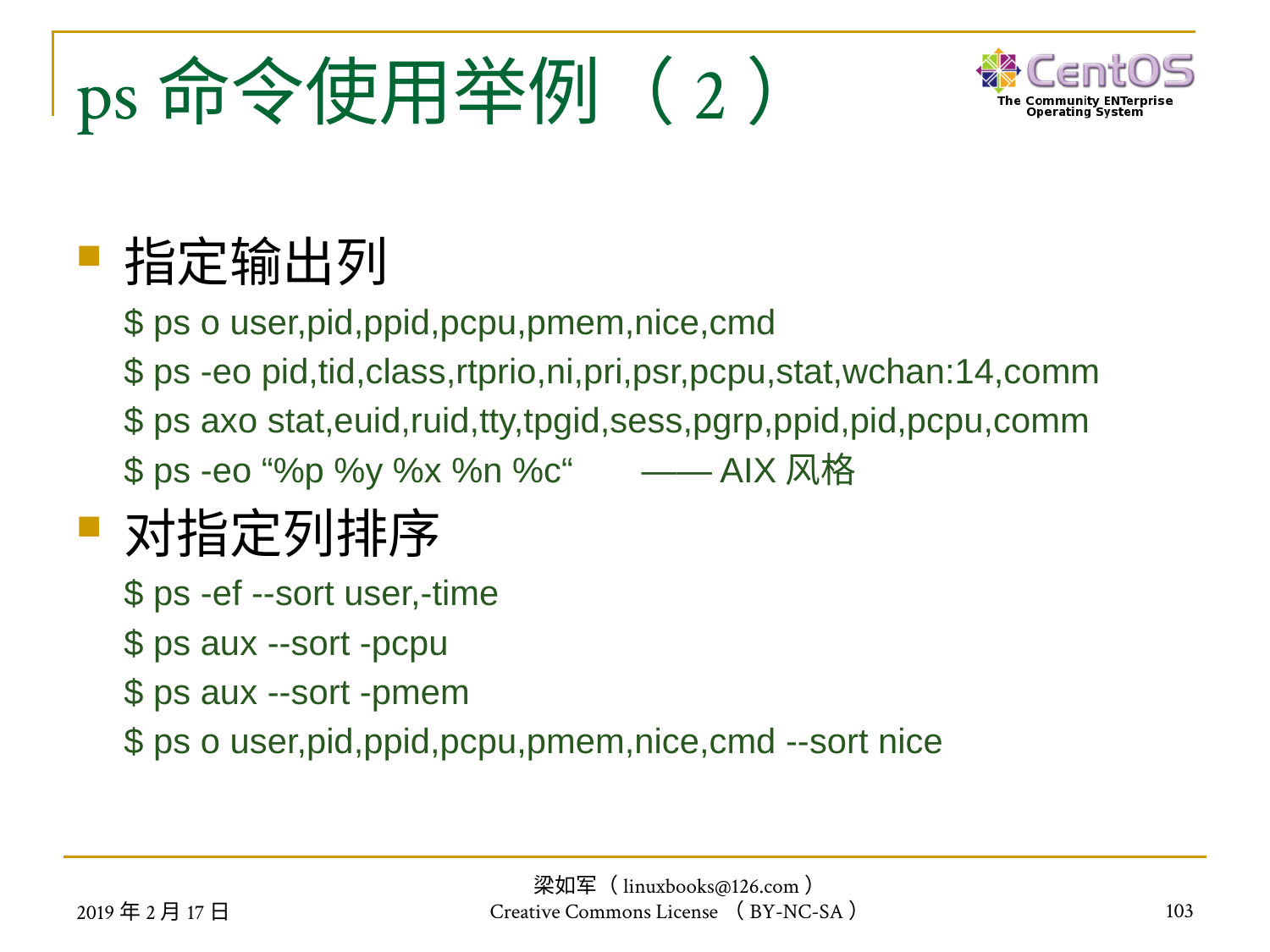

# ps命令使用举例（2）
指定输出列
$ ps o user,pid,ppid,pcpu,pmem,nice,cmd
$ ps -eo pid,tid,class,rtprio,ni,pri,psr,pcpu,stat,wchan:14,comm
$ ps axo stat,euid,ruid,tty,tpgid,sess,pgrp,ppid,pid,pcpu,comm
$ ps -eo “%p %y %x %n %c“       —— AIX风格
对指定列排序
$ ps -ef --sort user,-time
$ ps aux --sort -pcpu
$ ps aux --sort -pmem
$ ps o user,pid,ppid,pcpu,pmem,nice,cmd --sort nice

梁如军（linuxbooks@126.com）
Creative Commons License（BY-NC-SA）
2019年2月17日
103